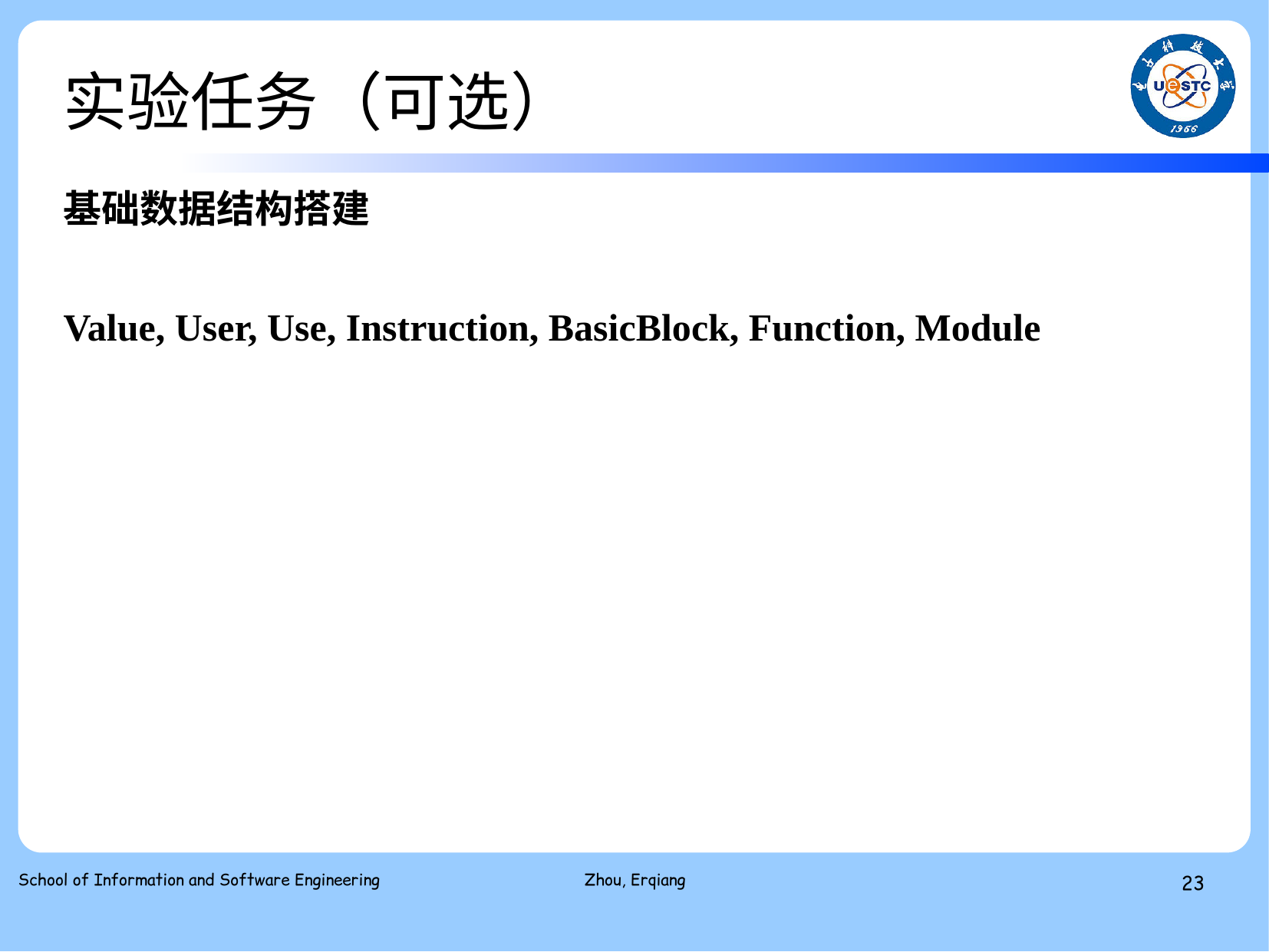

实验任务（可选）
# 基础数据结构搭建

Value, User, Use, Instruction, BasicBlock, Function, Module
School of Information and Software Engineering
Zhou, Erqiang
23